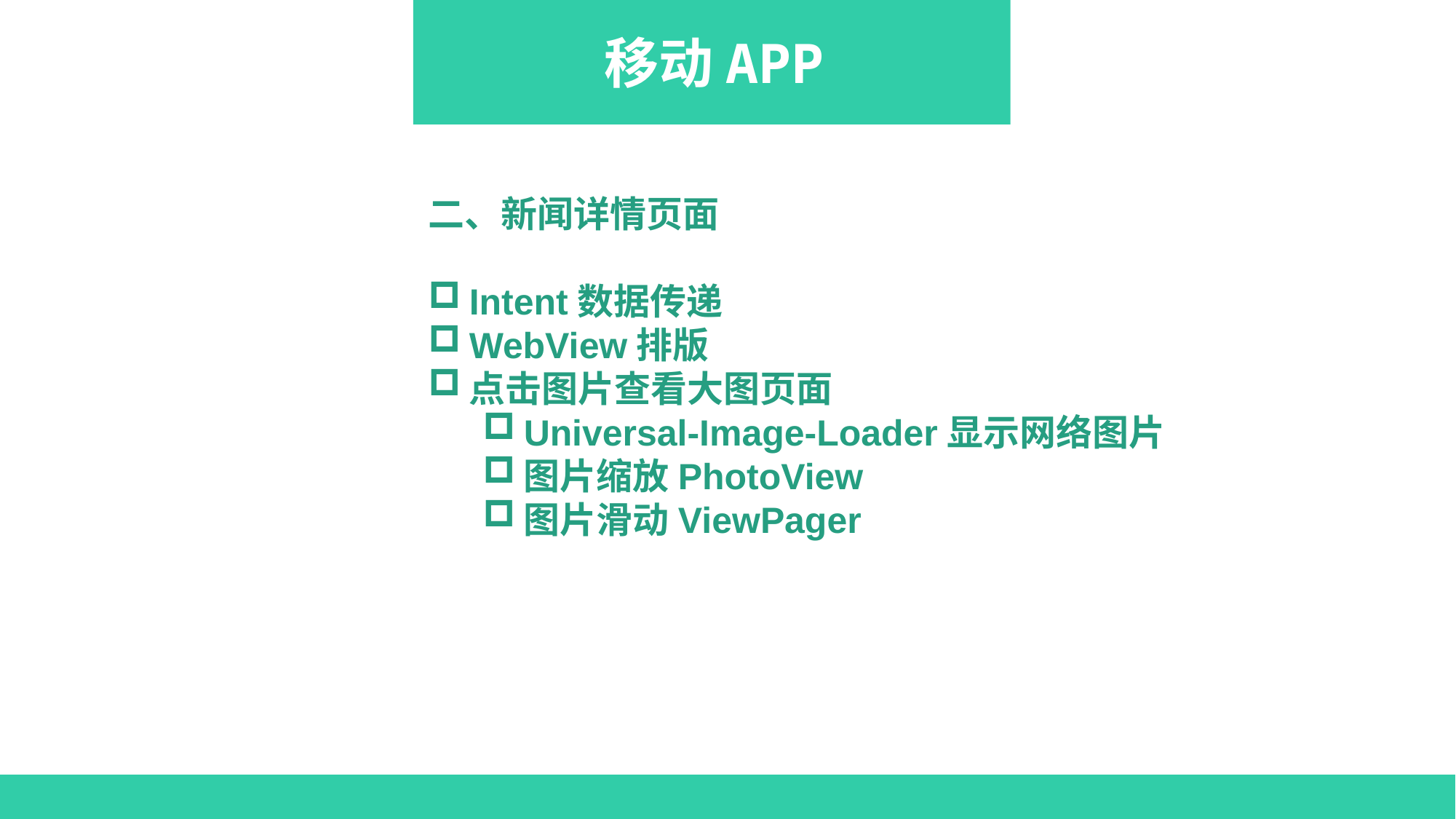

移动APP
二、新闻详情页面

Intent数据传递
WebView排版
点击图片查看大图页面
Universal-Image-Loader显示网络图片
图片缩放PhotoView
图片滑动ViewPager